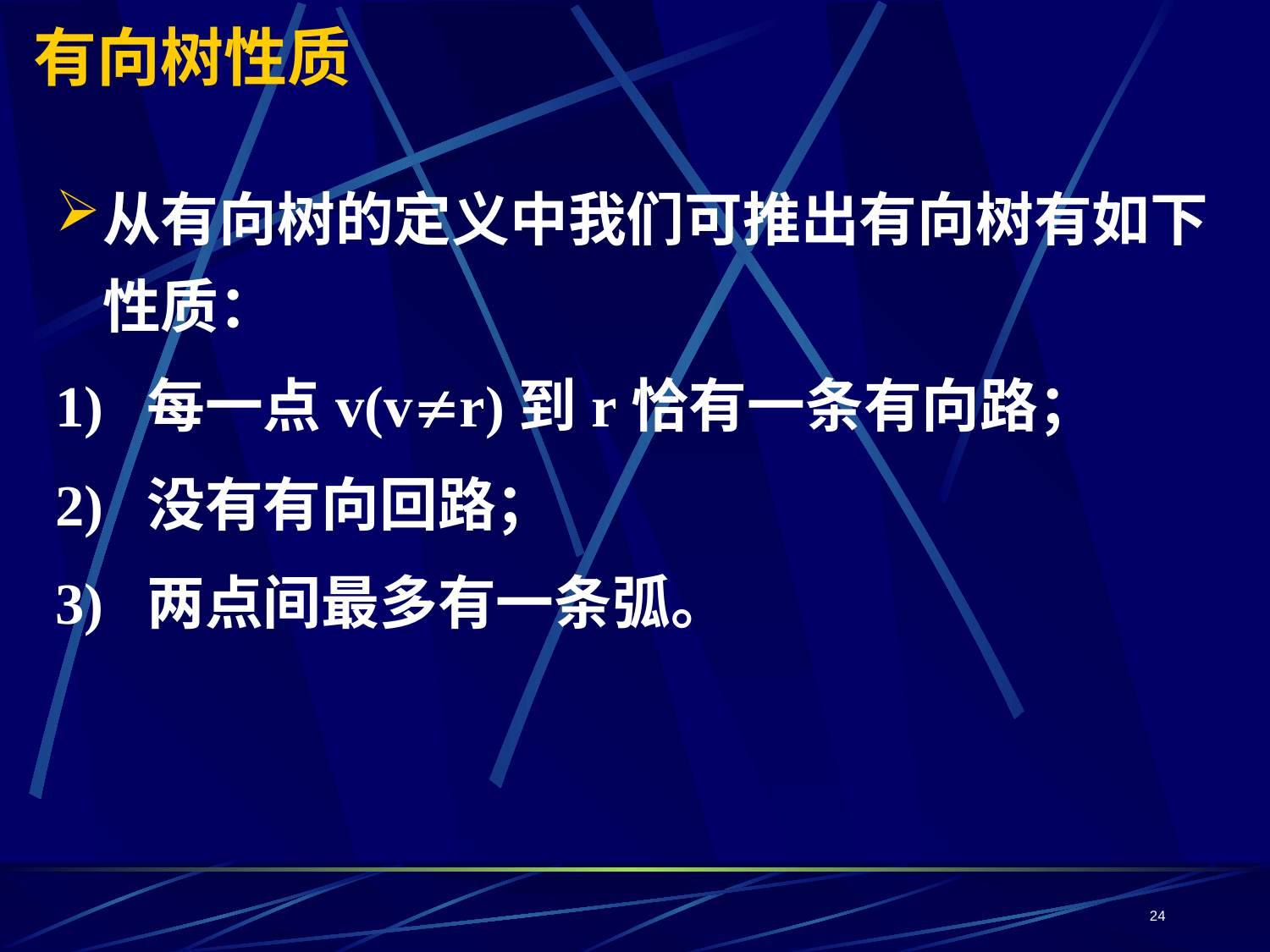

# 有向树性质
从有向树的定义中我们可推出有向树有如下性质：
1)  每一点v(v≠r)到r恰有一条有向路；
2)  没有有向回路；
3)  两点间最多有一条弧。
24